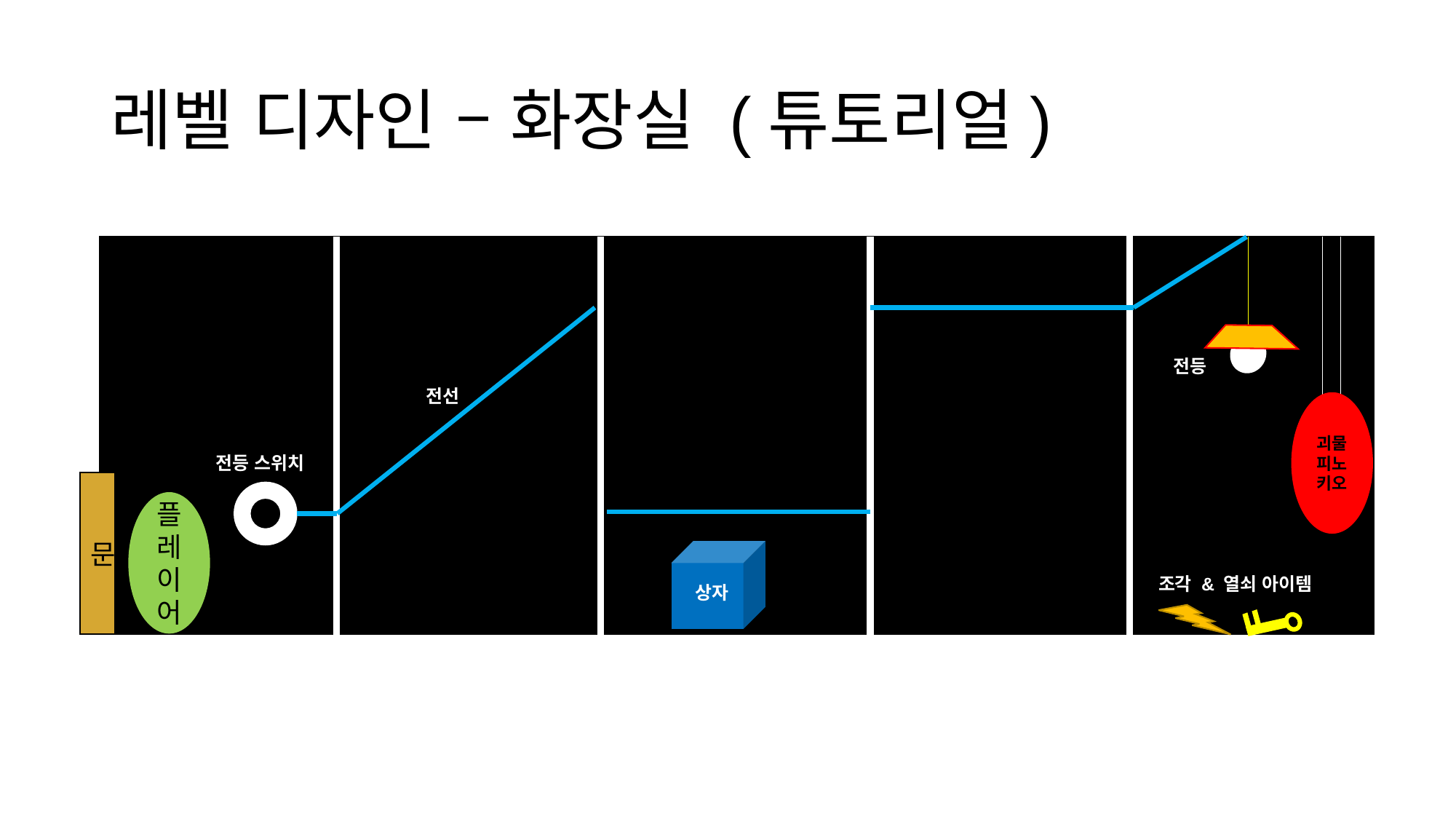

# 레벨 디자인 – 화장실 (튜토리얼)

전등
전선
괴물 피노키오
전등 스위치
문
1층 계단

플레이어
탈출구

조각 & 열쇠 아이템
상자